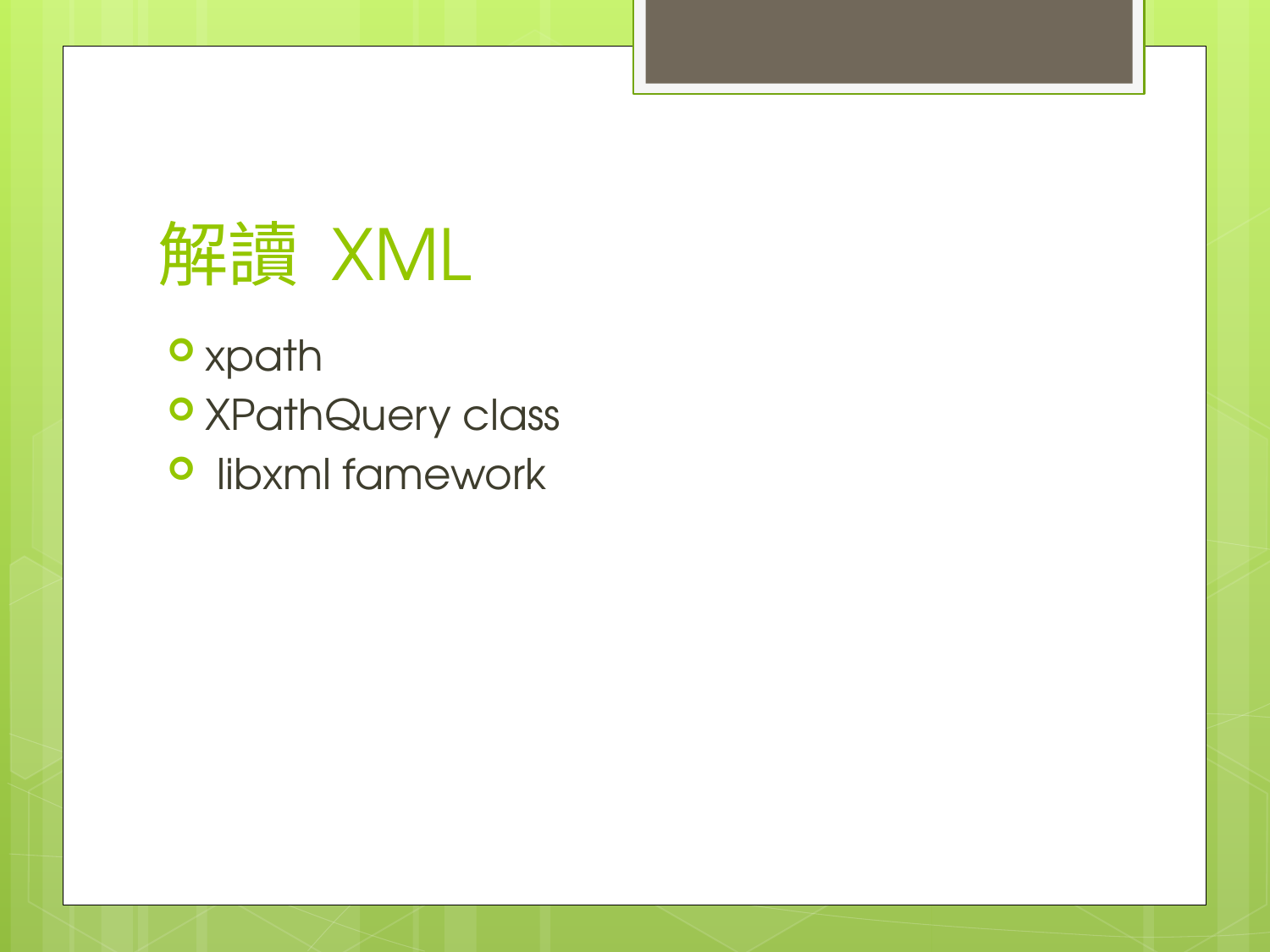

# 解讀 XML
xpath
XPathQuery class
 libxml famework